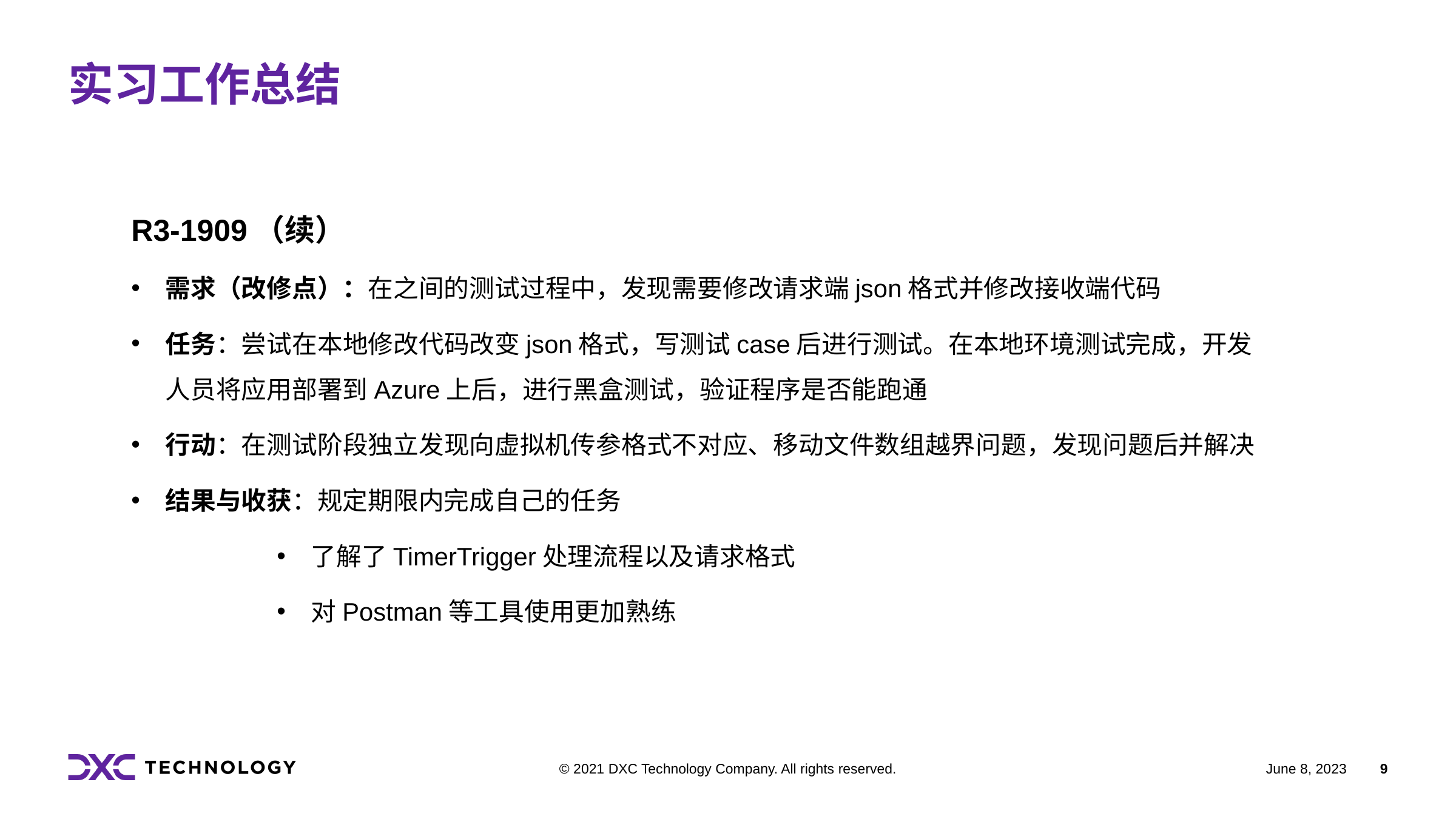

# 实习工作总结
R3-1909（续）
需求（改修点）：在之间的测试过程中，发现需要修改请求端json格式并修改接收端代码
任务：尝试在本地修改代码改变json格式，写测试case后进行测试。在本地环境测试完成，开发人员将应用部署到Azure上后，进行黑盒测试，验证程序是否能跑通
行动：在测试阶段独立发现向虚拟机传参格式不对应、移动文件数组越界问题，发现问题后并解决
结果与收获：规定期限内完成自己的任务
了解了TimerTrigger处理流程以及请求格式
对Postman等工具使用更加熟练